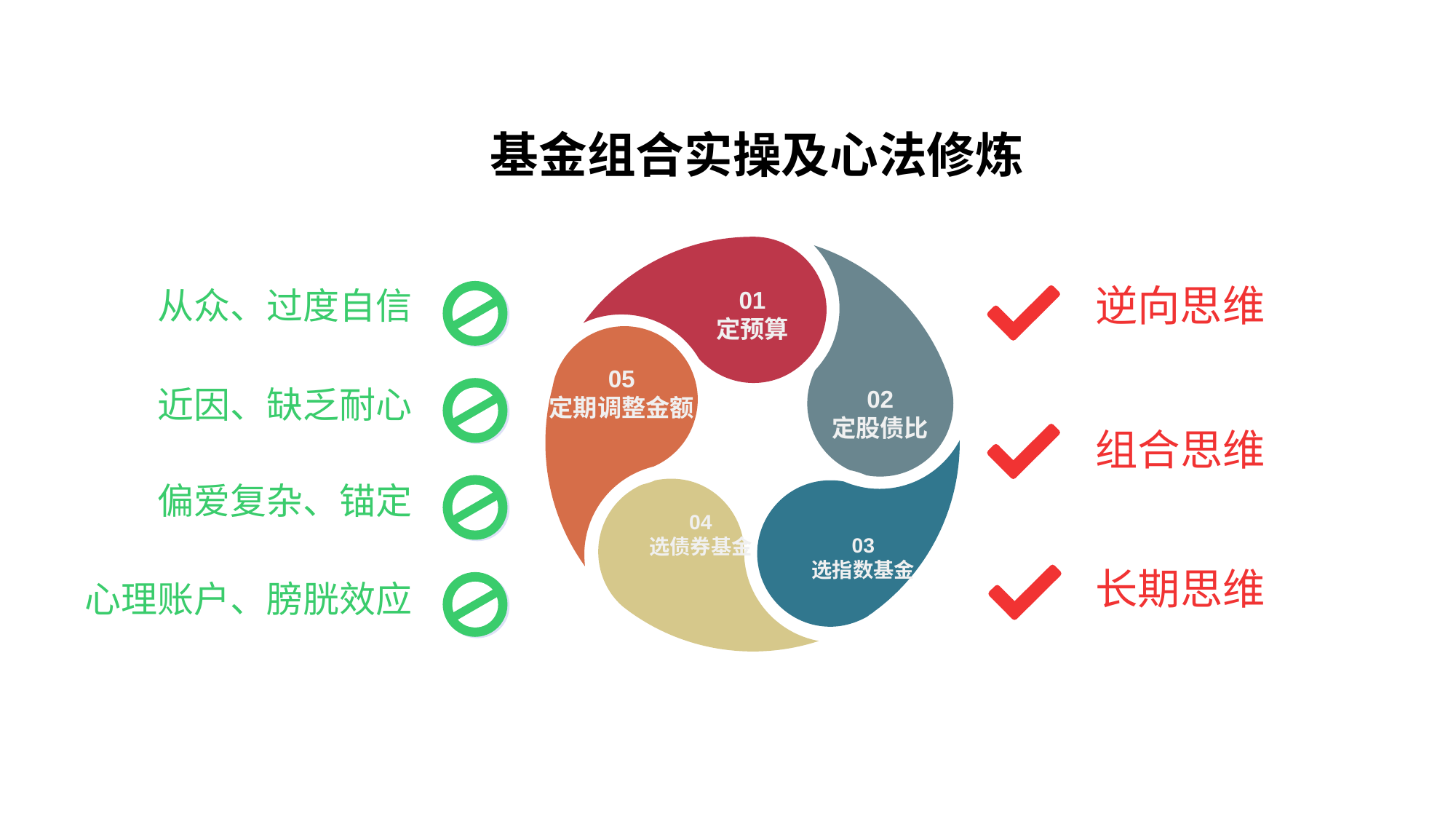

基金组合实操及心法修炼

01
定预算

05
定期调整金额
02
定股债比

04
选债券基金
03
选指数基金
逆向思维
从众、过度自信

近因、缺乏耐心

组合思维

偏爱复杂、锚定

长期思维

心理账户、膀胱效应